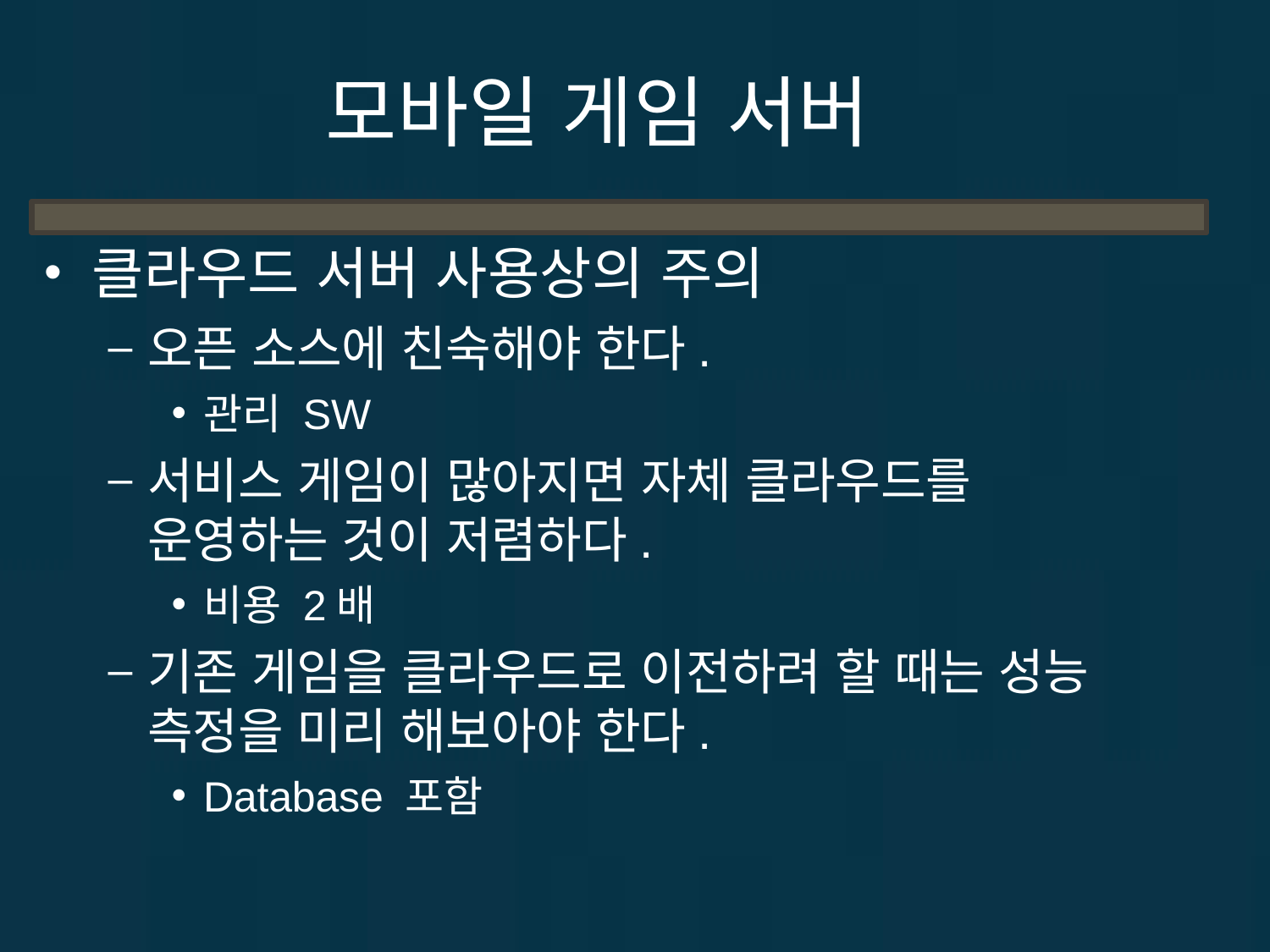

# 모바일 게임 서버

클라우드 서버 사용상의 주의
오픈 소스에 친숙해야 한다.
관리 SW
서비스 게임이 많아지면 자체 클라우드를  운영하는 것이 저렴하다.
비용 2배
기존 게임을 클라우드로 이전하려 할 때는 성능  측정을 미리 해보아야 한다.
Database 포함